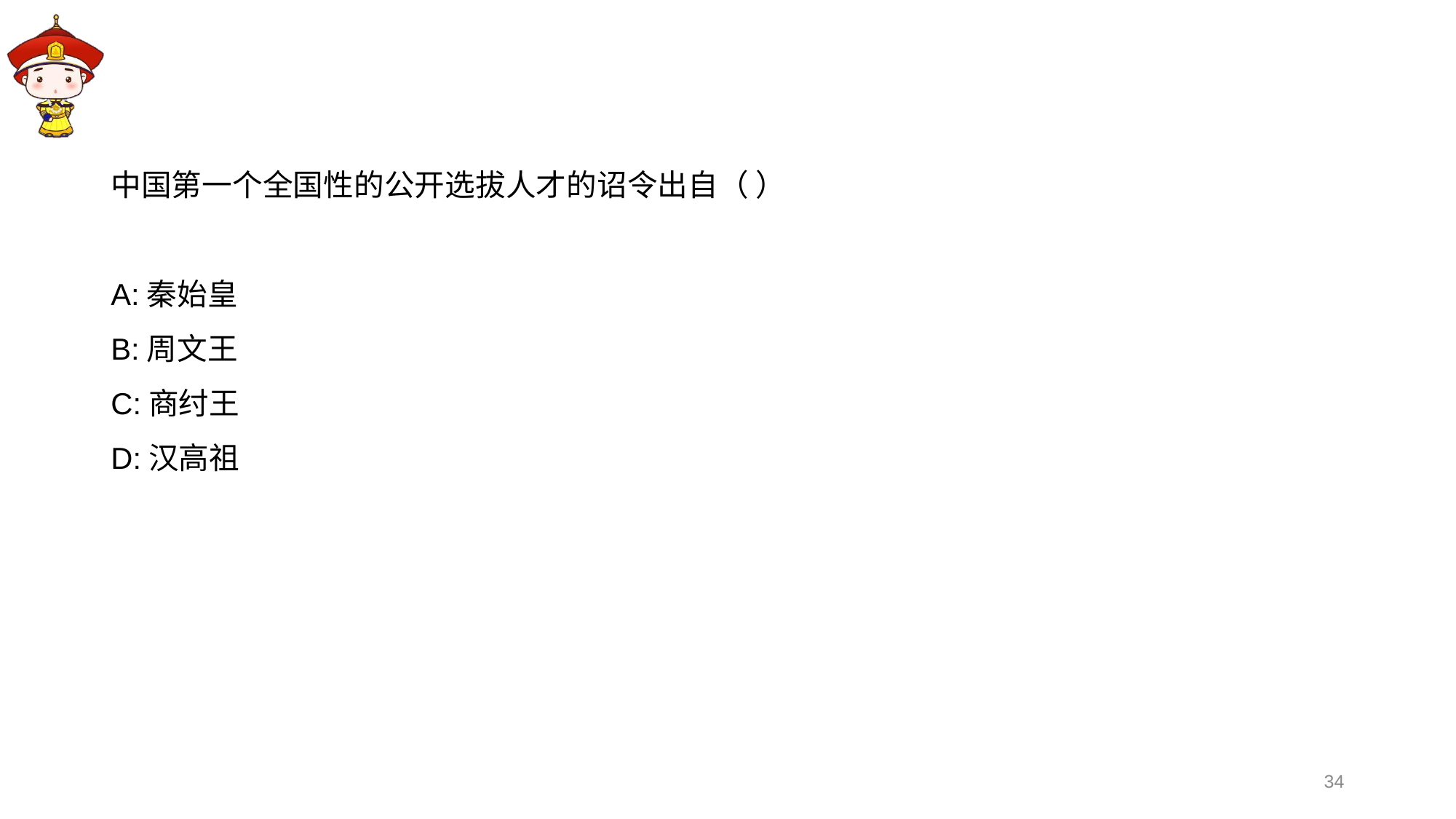

#
中国第一个全国性的公开选拔人才的诏令出自（ ）

A:秦始皇
B:周文王
C:商纣王
D:汉高祖

34